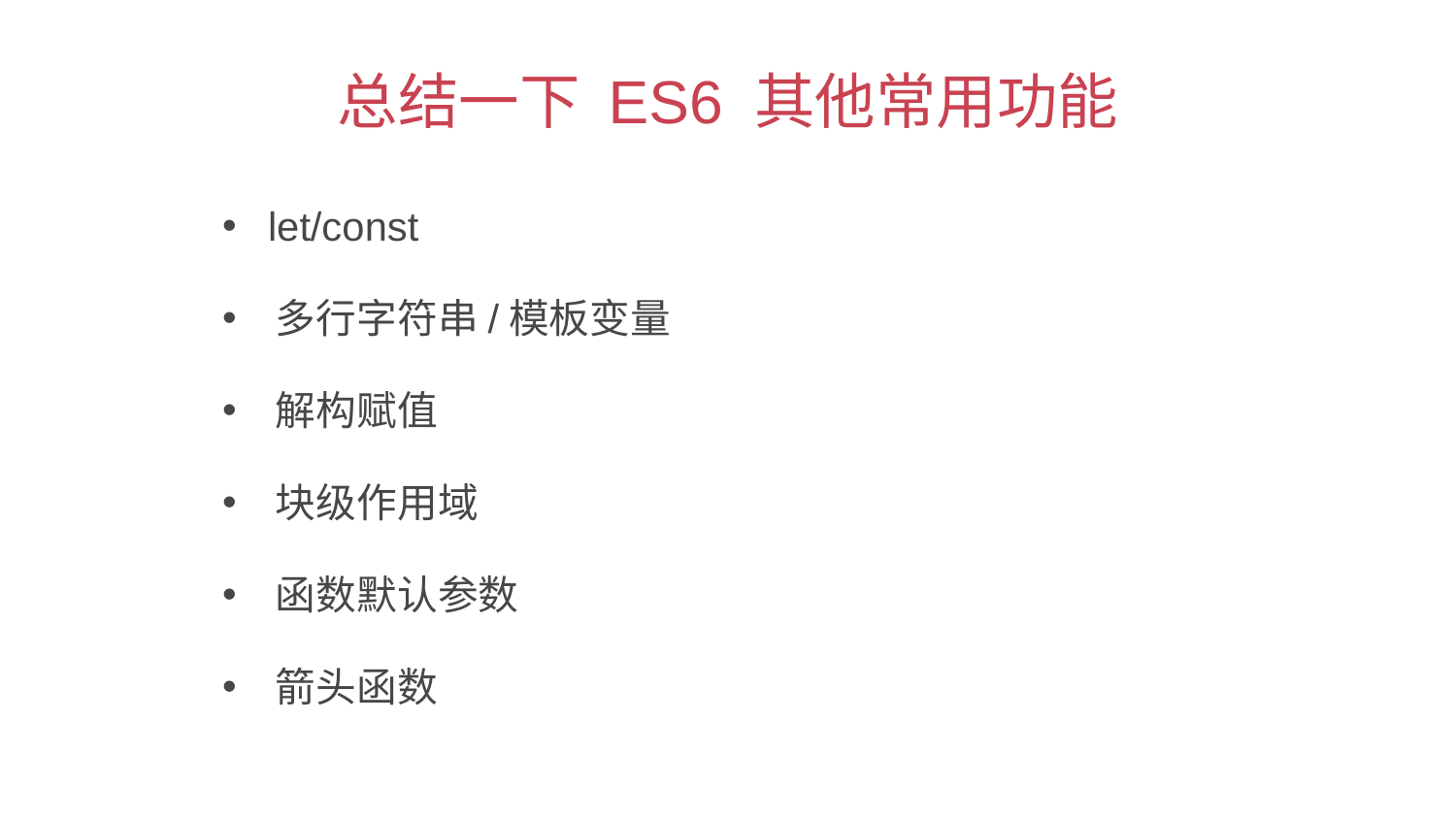

总结一下 ES6 其他常用功能
 let/const
 多行字符串/模板变量
 解构赋值
 块级作用域
 函数默认参数
 箭头函数